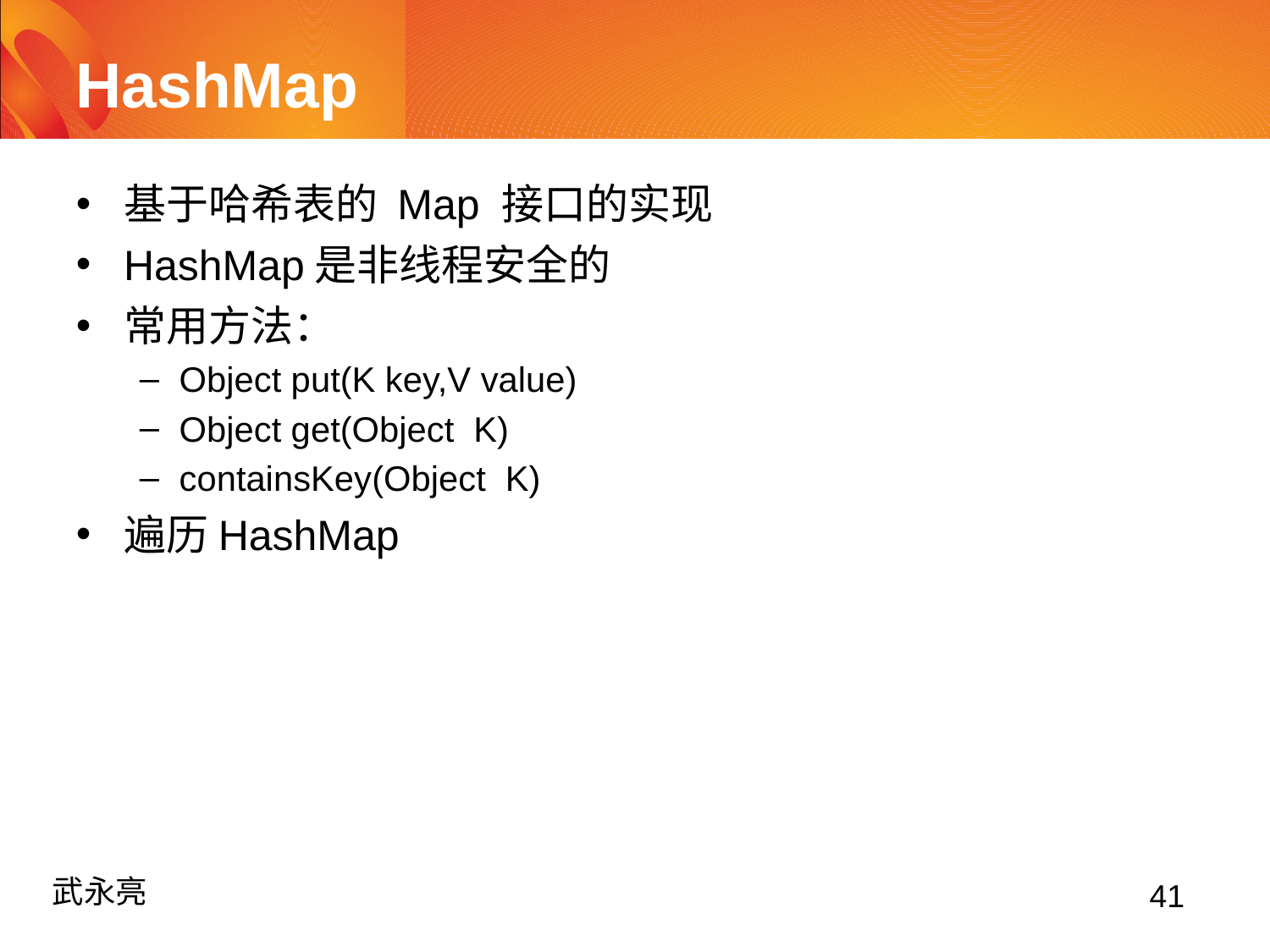

# HashMap
基于哈希表的 Map 接口的实现
HashMap是非线程安全的
常用方法：
Object put(K key,V value)
Object get(Object  K)
containsKey(Object  K)
遍历HashMap